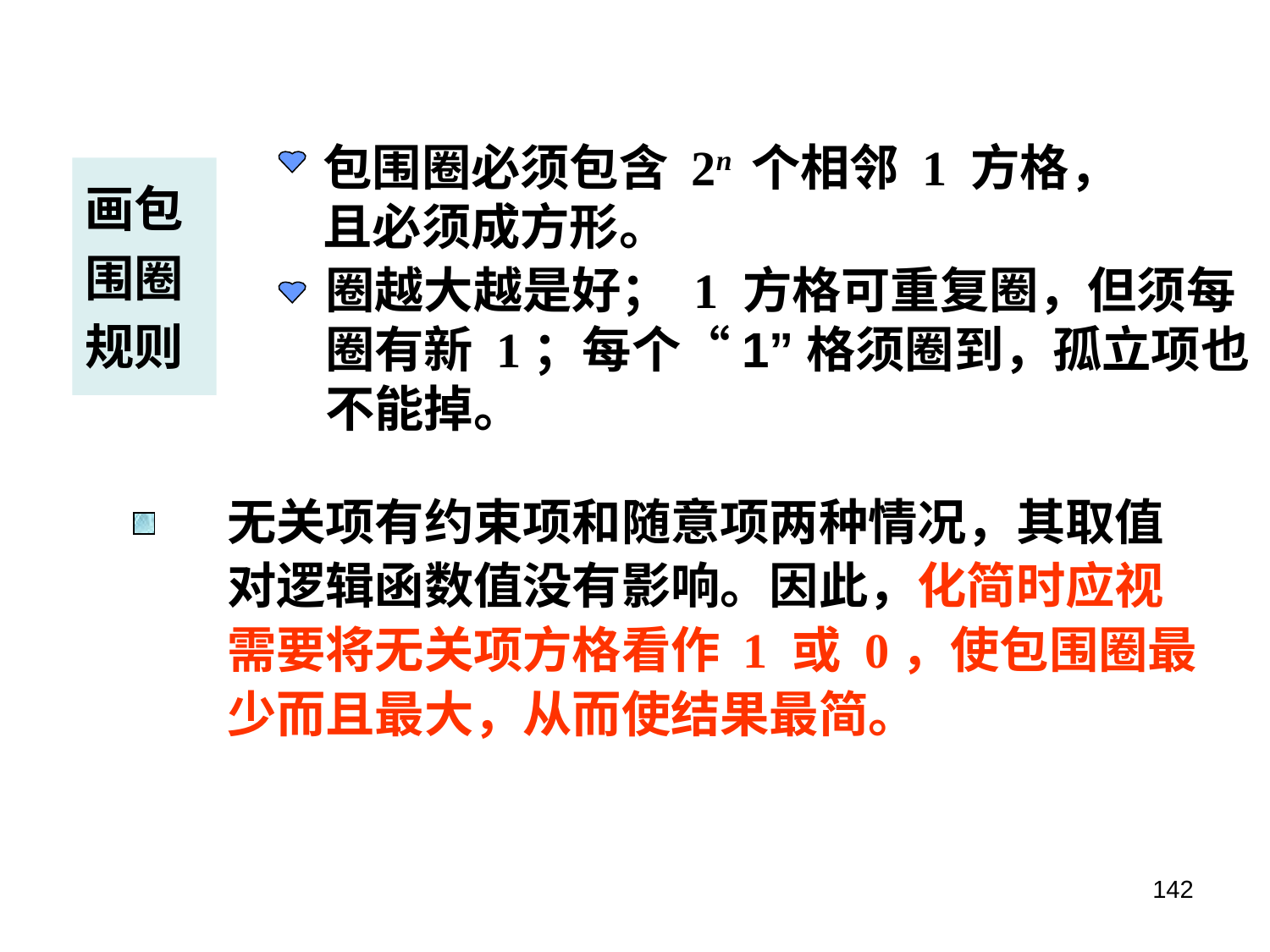

包围圈必须包含 2n 个相邻 1 方格，
且必须成方形。

画包
围圈
规则
圈越大越是好； 1 方格可重复圈，但须每圈有新 1；每个“1”格须圈到，孤立项也不能掉。

无关项有约束项和随意项两种情况，其取值
对逻辑函数值没有影响。因此，化简时应视
需要将无关项方格看作 1 或 0，使包围圈最
少而且最大，从而使结果最简。

142